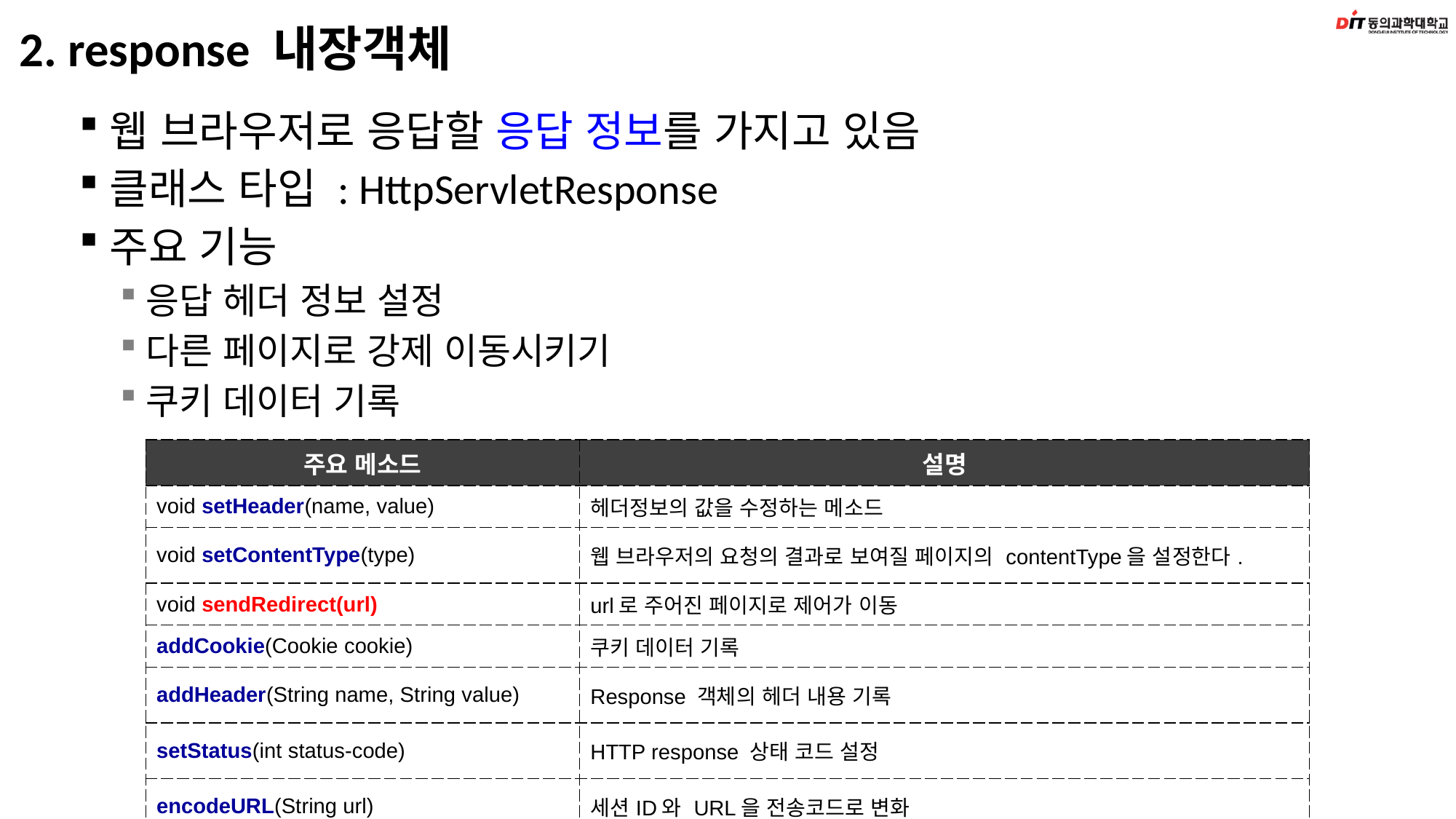

# 2. response 내장객체
웹 브라우저로 응답할 응답 정보를 가지고 있음
클래스 타입 : HttpServletResponse
주요 기능
응답 헤더 정보 설정
다른 페이지로 강제 이동시키기
쿠키 데이터 기록

| 주요 메소드 | 설명 |
| --- | --- |
| void setHeader(name, value) | 헤더정보의 값을 수정하는 메소드 |
| void setContentType(type) | 웹 브라우저의 요청의 결과로 보여질 페이지의 contentType을 설정한다. |
| void sendRedirect(url) | url로 주어진 페이지로 제어가 이동 |
| addCookie(Cookie cookie) | 쿠키 데이터 기록 |
| addHeader(String name, String value) | Response 객체의 헤더 내용 기록 |
| setStatus(int status-code) | HTTP response 상태 코드 설정 |
| encodeURL(String url) | 세션ID와 URL을 전송코드로 변화 |